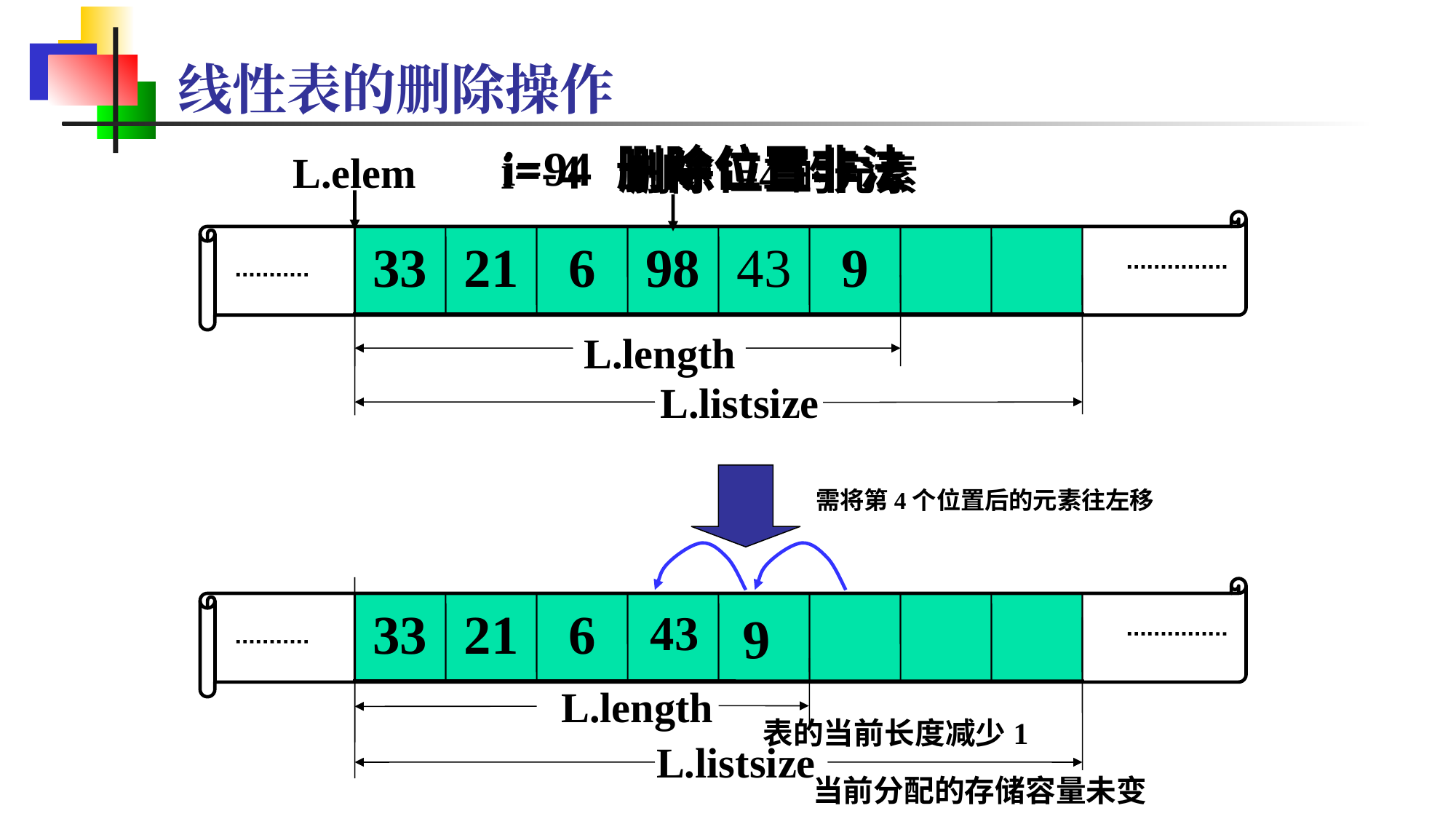

线性表的删除操作
i=94 删除位置非法
L.elem

i=-4  删除位置非法
删除i=4的元素

33

21

6

98

43

9

L.length

L.listsize

需将第4个位置后的元素往左移

L.listsize

33

21

6

43

9

98

43
9

L.length

表的当前长度减少1
当前分配的存储容量未变